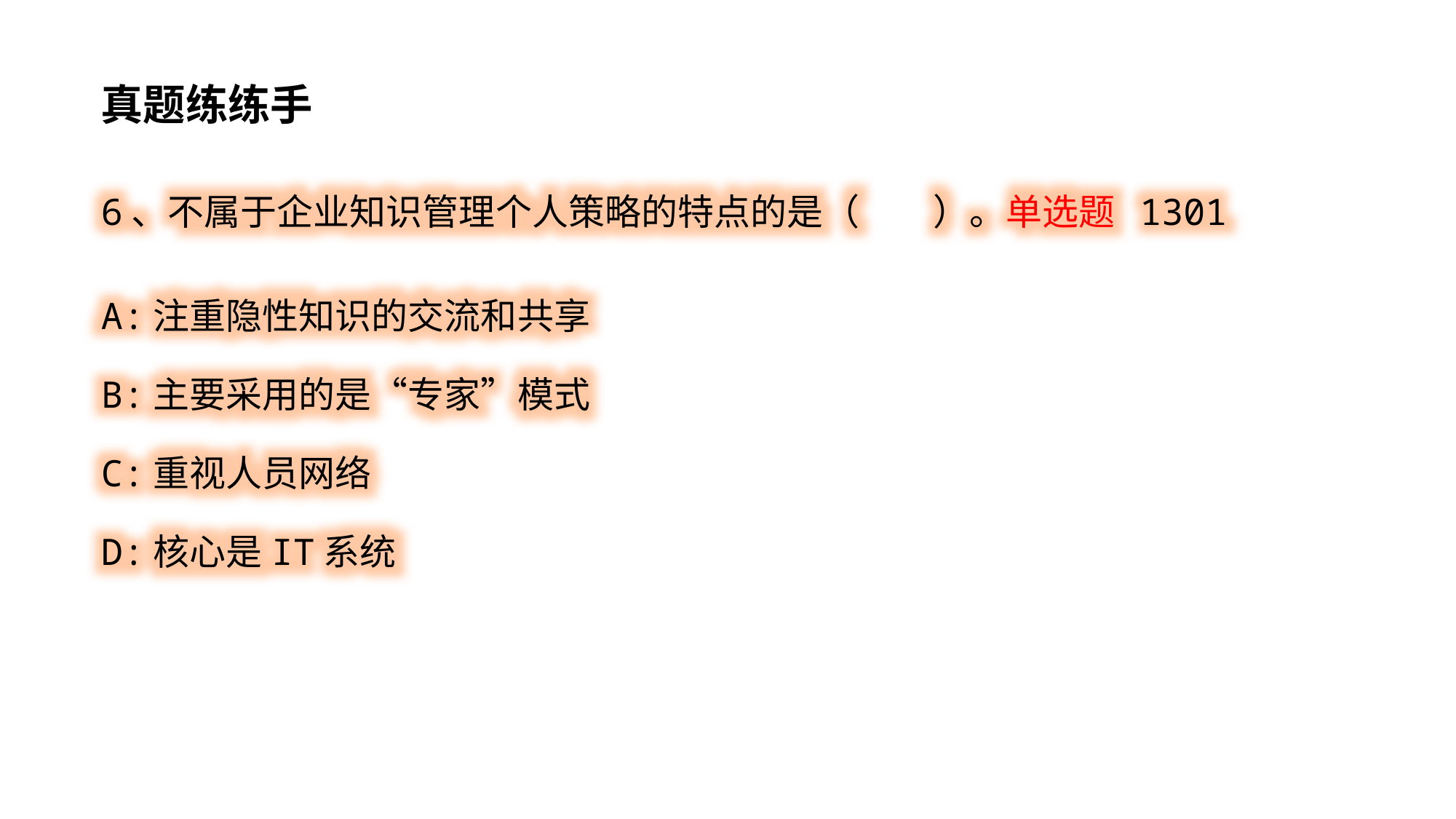

真题练练手
6、不属于企业知识管理个人策略的特点的是（         ）。单选题  1301

A:注重隐性知识的交流和共享

B:主要采用的是“专家”模式

C:重视人员网络

D:核心是IT系统